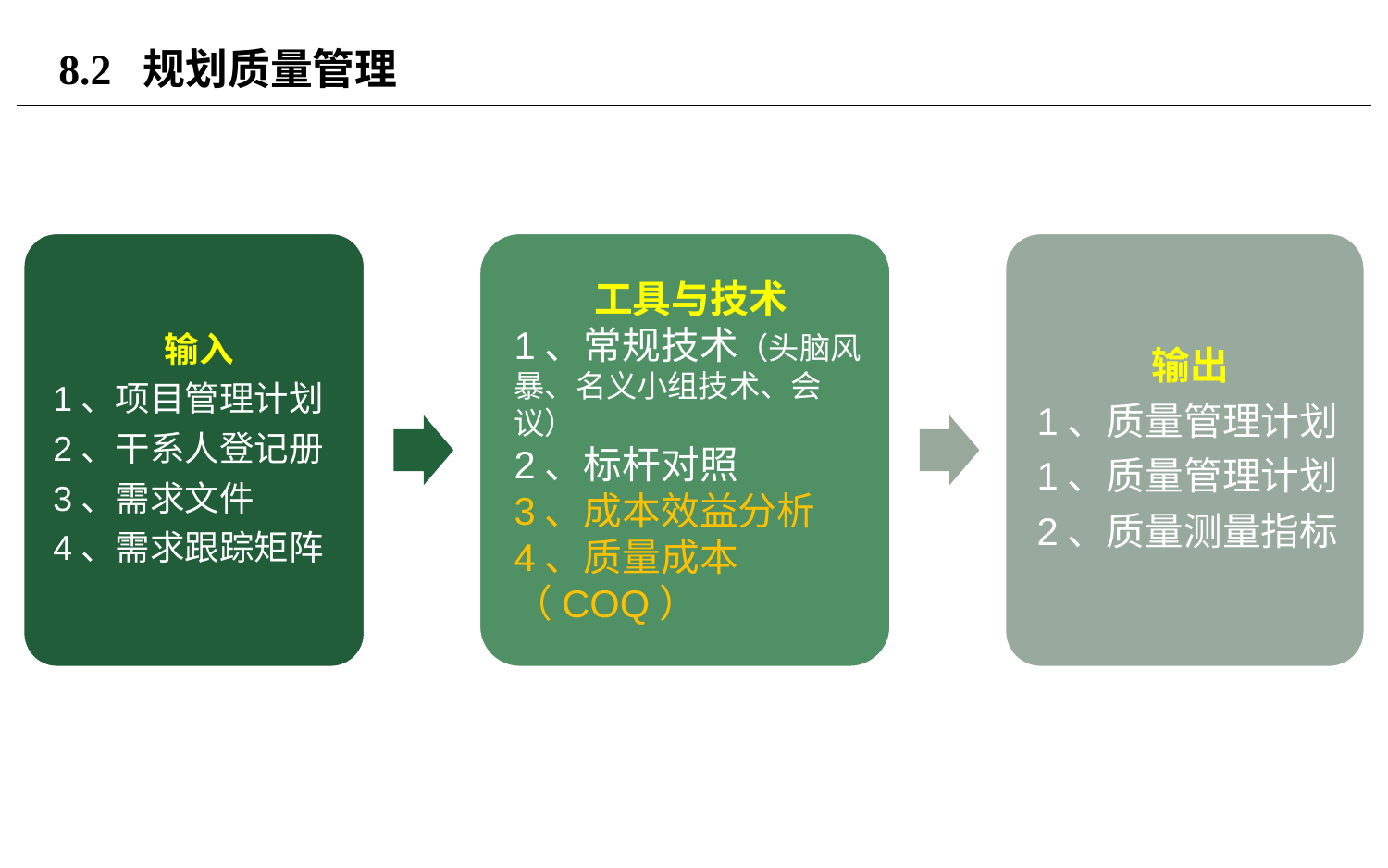

# 8.2  规划质量管理
输入
1、项目管理计划
2、干系人登记册
3、需求文件
4、需求跟踪矩阵

工具与技术
1、常规技术（头脑风暴、名义小组技术、会议）
2、标杆对照
3、成本效益分析
4、质量成本（COQ）

输出
1、质量管理计划
1、质量管理计划
2、质量测量指标